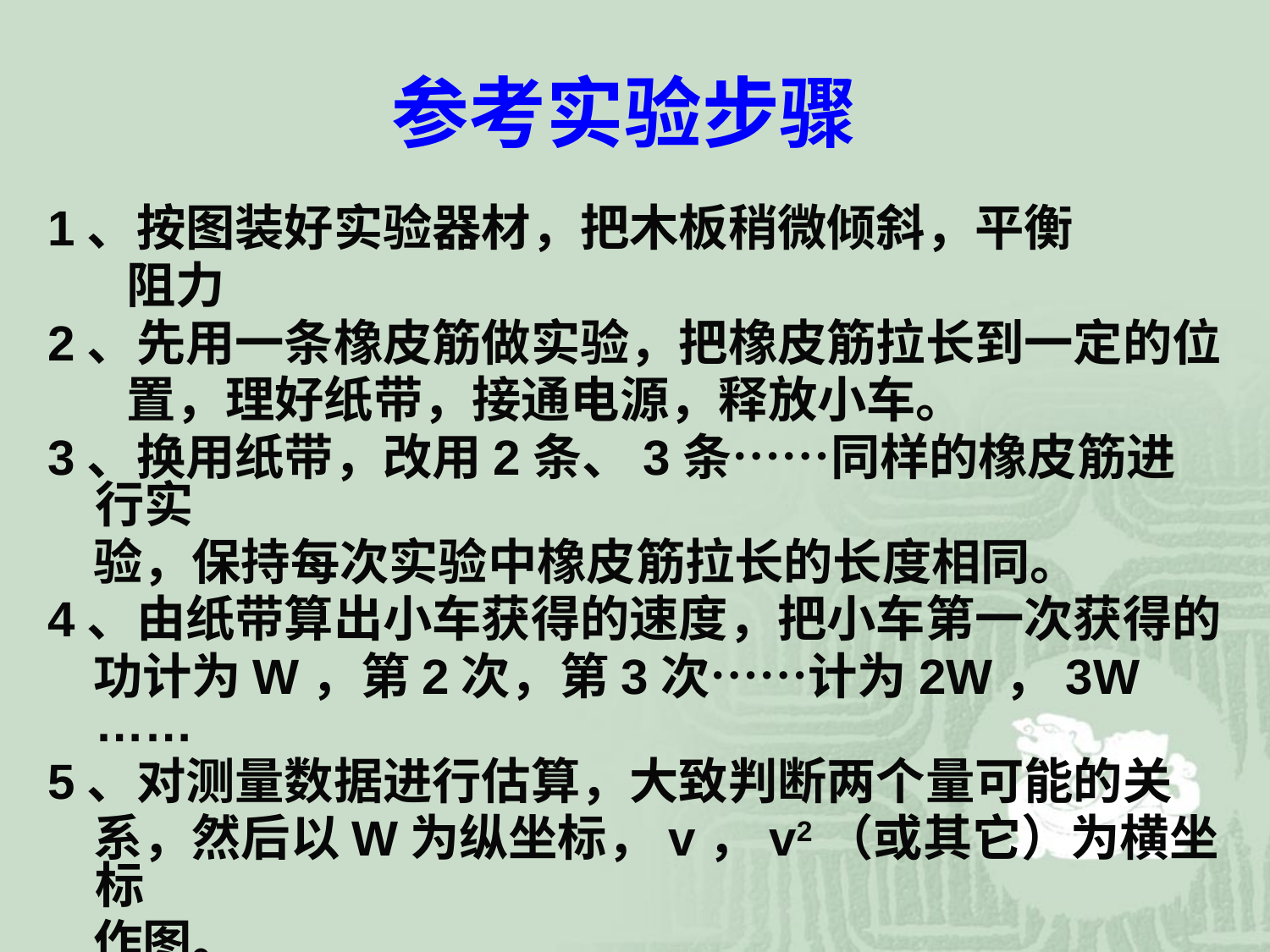

# 参考实验步骤
1、按图装好实验器材，把木板稍微倾斜，平衡
      阻力
2、先用一条橡皮筋做实验，把橡皮筋拉长到一定的位
      置，理好纸带，接通电源，释放小车。
3、换用纸带，改用2条、3条……同样的橡皮筋进行实
   验，保持每次实验中橡皮筋拉长的长度相同。
4、由纸带算出小车获得的速度，把小车第一次获得的
   功计为W，第2次，第3次……计为2W，3W ……
5、对测量数据进行估算，大致判断两个量可能的关
   系，然后以W为纵坐标，v，v2（或其它）为横坐标
   作图。